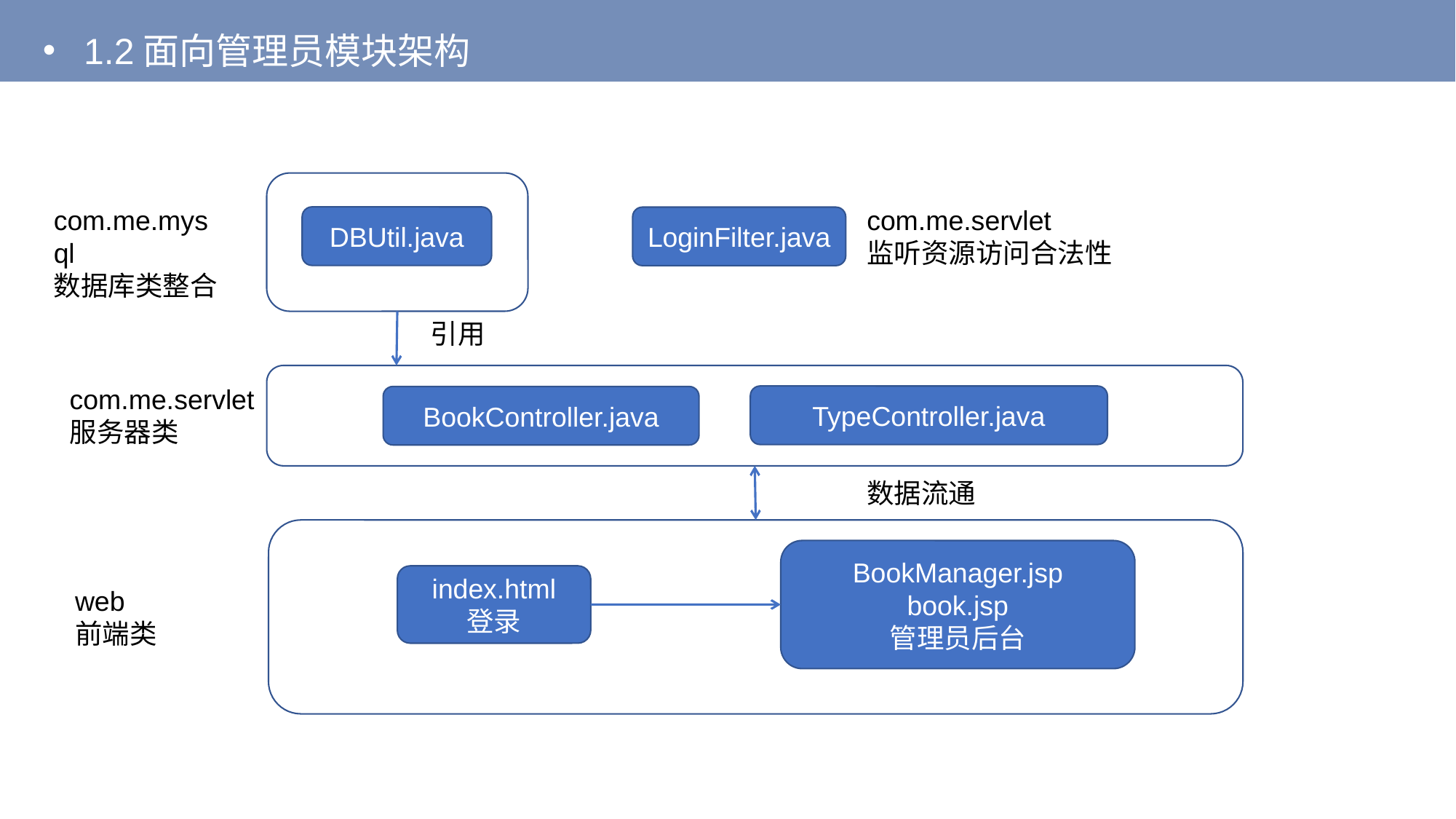

1.2面向管理员模块架构

com.me.mysql
数据库类整合
com.me.servlet
监听资源访问合法性
DBUtil.java
LoginFilter.java
引用

com.me.servlet
服务器类
TypeController.java
BookController.java
数据流通

BookManager.jsp
book.jsp
管理员后台
index.html
登录
web
前端类